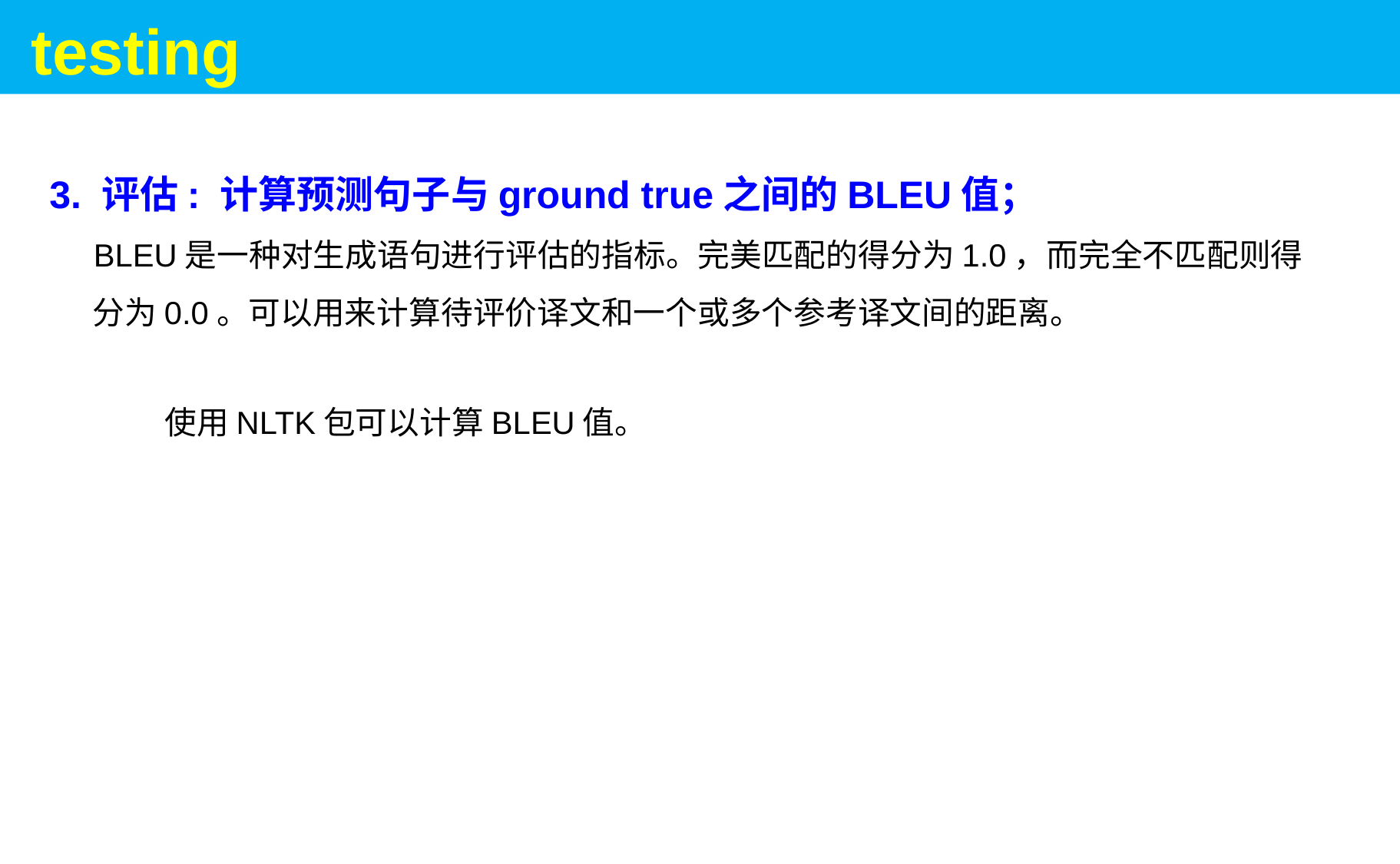

testing
3. 评估: 计算预测句子与ground true之间的BLEU值；
     BLEU是一种对生成语句进行评估的指标。完美匹配的得分为1.0，而完全不匹配则得
     分为0.0。可以用来计算待评价译文和一个或多个参考译文间的距离。

	使用NLTK包可以计算BLEU值。